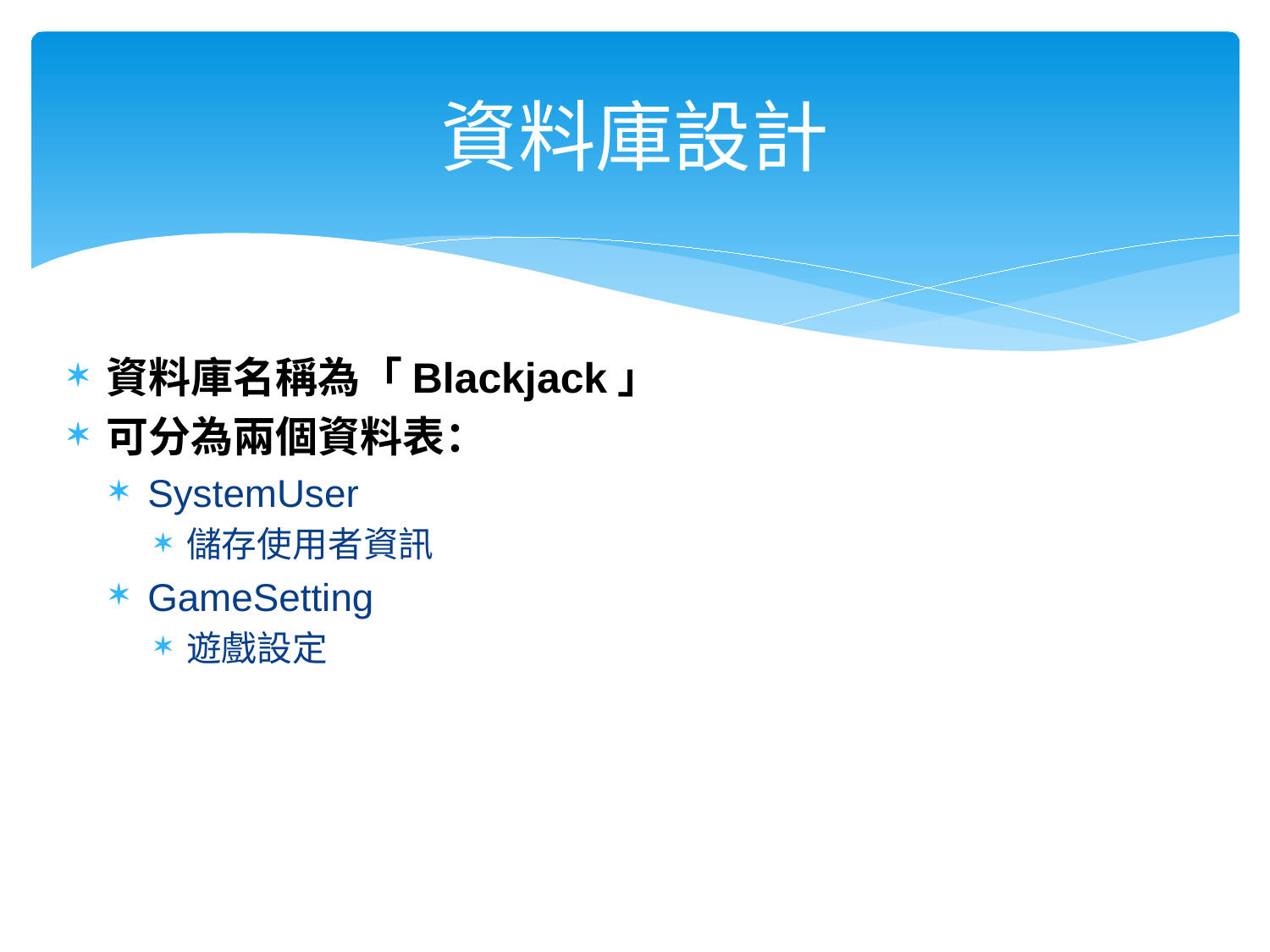

# 資料庫設計
資料庫名稱為「Blackjack」
可分為兩個資料表：
SystemUser
儲存使用者資訊
GameSetting
遊戲設定